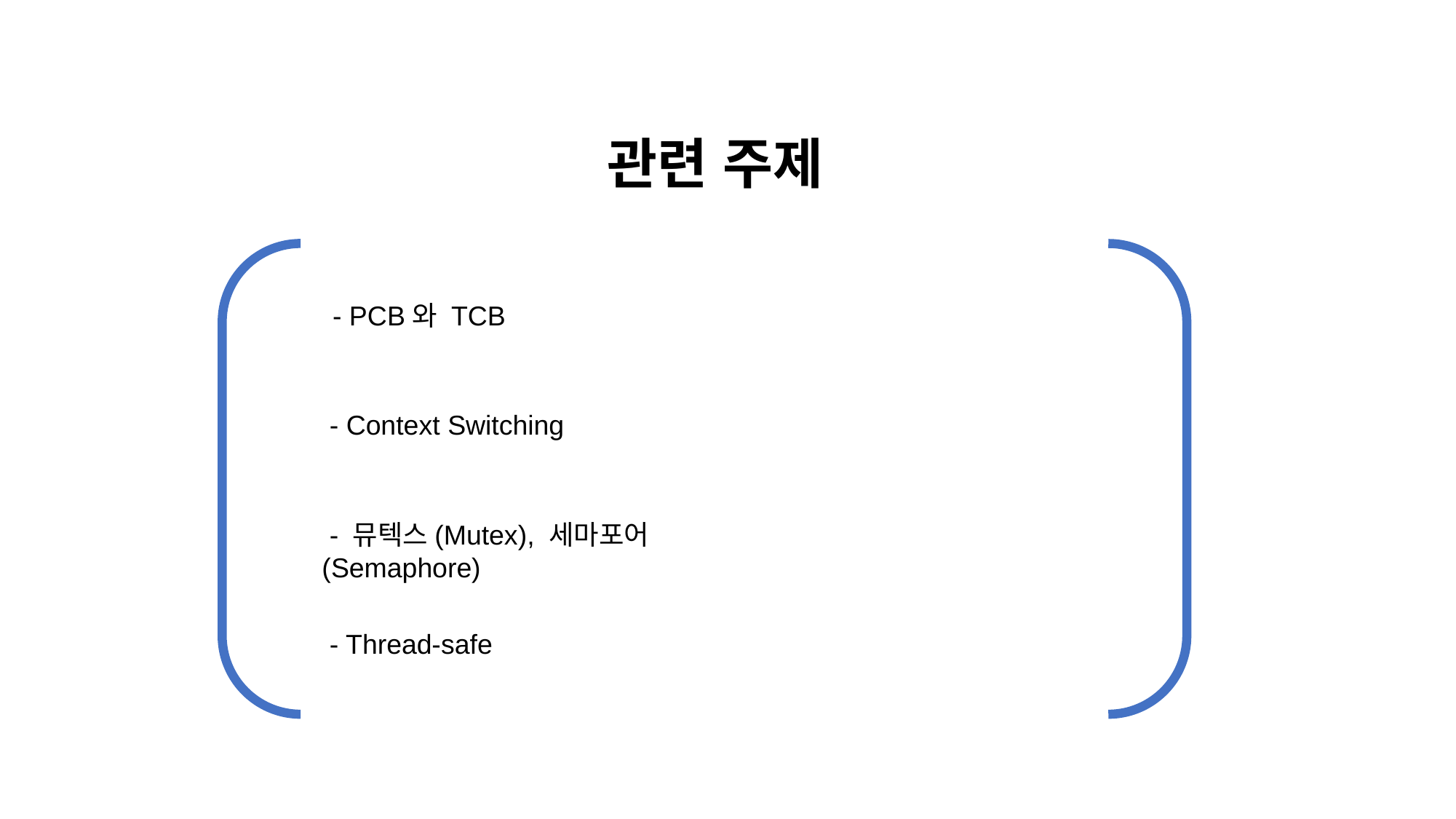

관련 주제

 - PCB와 TCB
 - Context Switching
 - 뮤텍스(Mutex), 세마포어(Semaphore)
 - Thread-safe